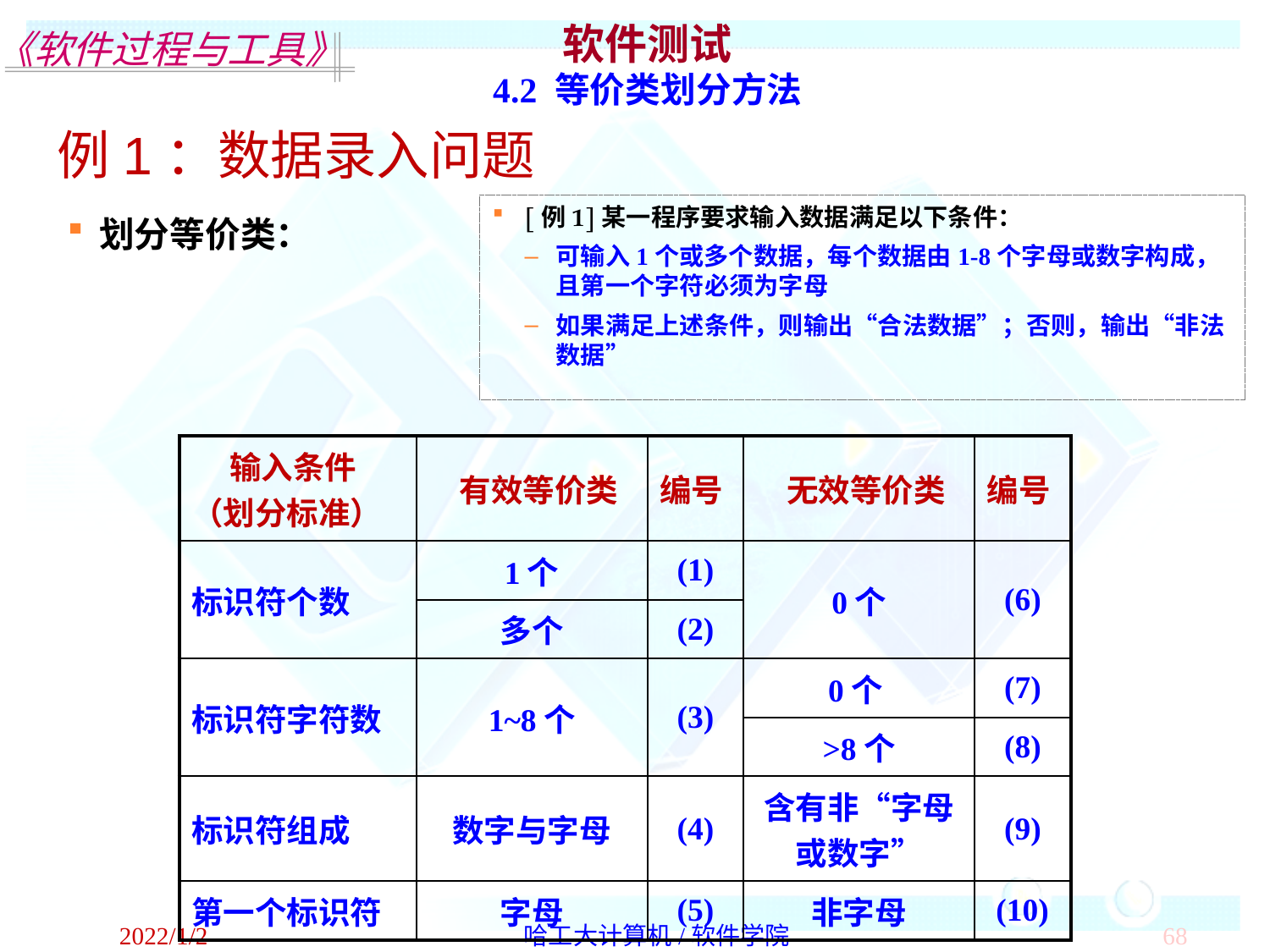

软件测试
4.2 等价类划分方法

例1：数据录入问题
[例1]某一程序要求输入数据满足以下条件：
可输入1个或多个数据，每个数据由1-8个字母或数字构成，且第一个字符必须为字母
如果满足上述条件，则输出“合法数据”；否则，输出“非法数据”
划分等价类：
| 输入条件（划分标准） | 有效等价类 | 编号 | 无效等价类 | 编号 |
| --- | --- | --- | --- | --- |
| 标识符个数 | 1个 | (1) | 0个 | (6) |
|  | 多个 | (2) |  |  |
| 标识符字符数 | 1~8个 | (3) | 0个 | (7) |
|  |  |  | >8个 | (8) |
| 标识符组成 | 数字与字母 | (4) | 含有非“字母或数字” | (9) |
| 第一个标识符 | 字母 | (5) | 非字母 | (10) |